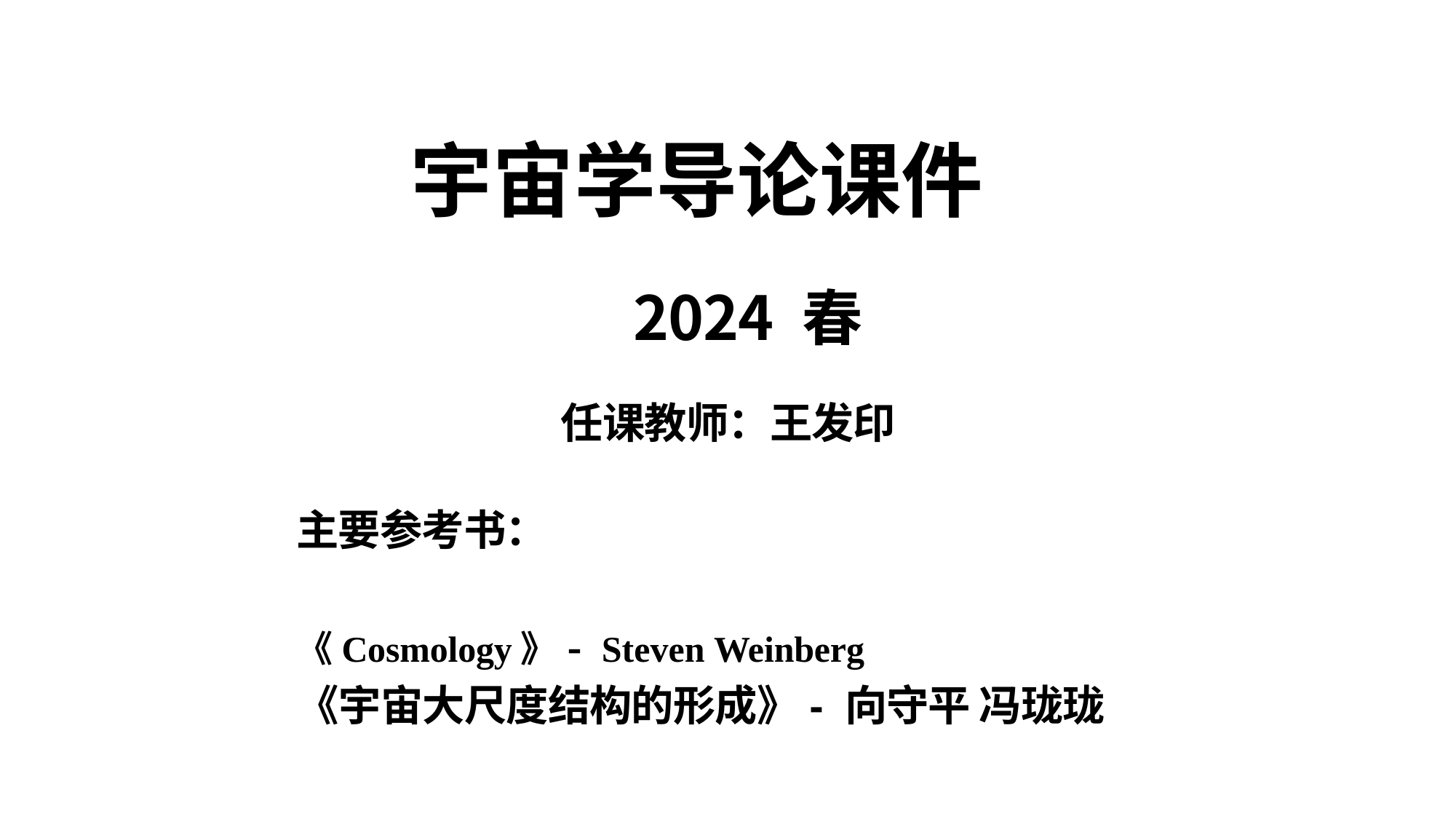

# 宇宙学导论课件
2024 春
任课教师：王发印
主要参考书：

《Cosmology》- Steven Weinberg
《宇宙大尺度结构的形成》- 向守平 冯珑珑